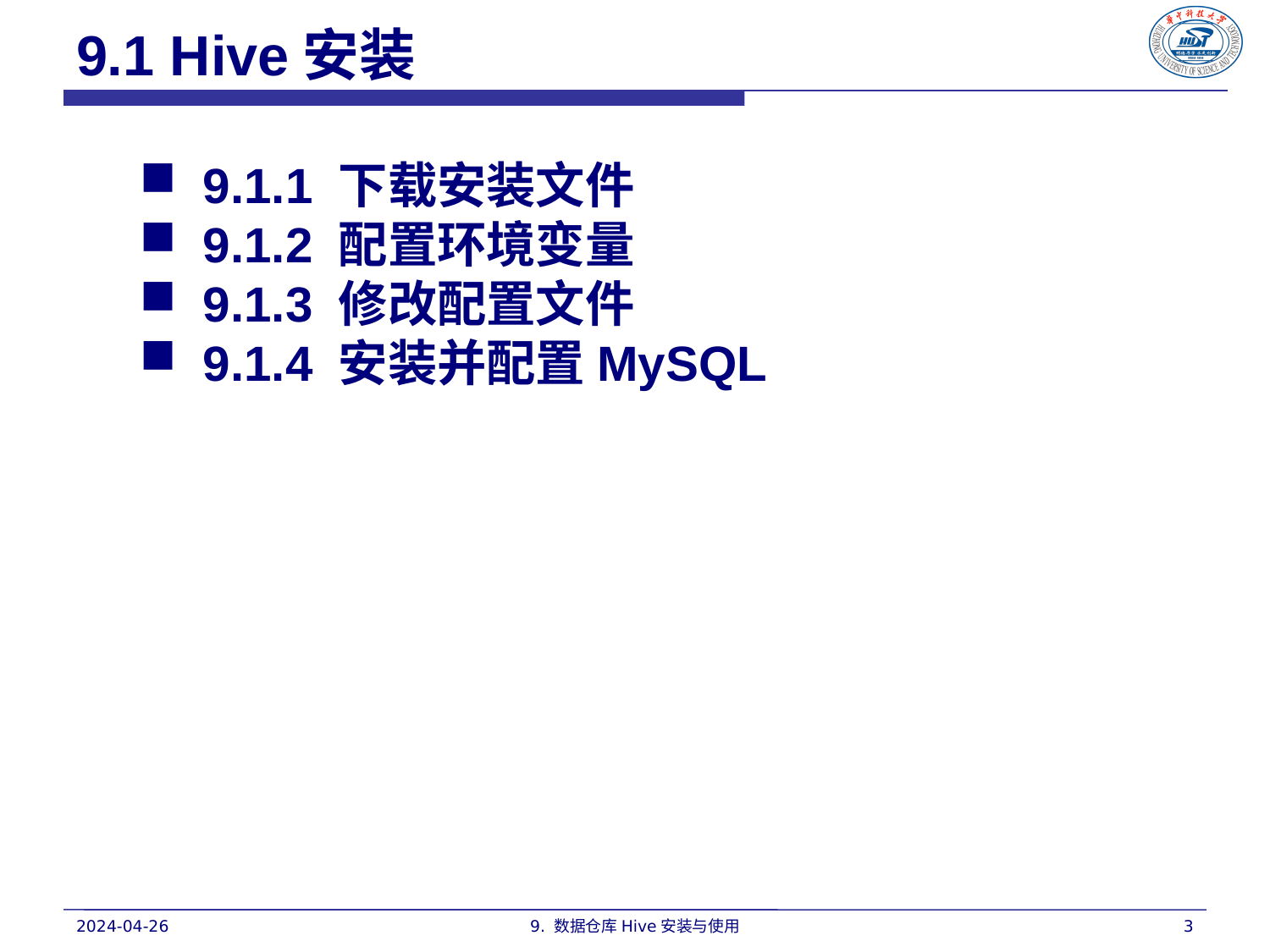

9.1 Hive安装
9.1.1 下载安装文件
9.1.2 配置环境变量
9.1.3 修改配置文件
9.1.4 安装并配置MySQL
2024-04-26
9. 数据仓库Hive安装与使用
3